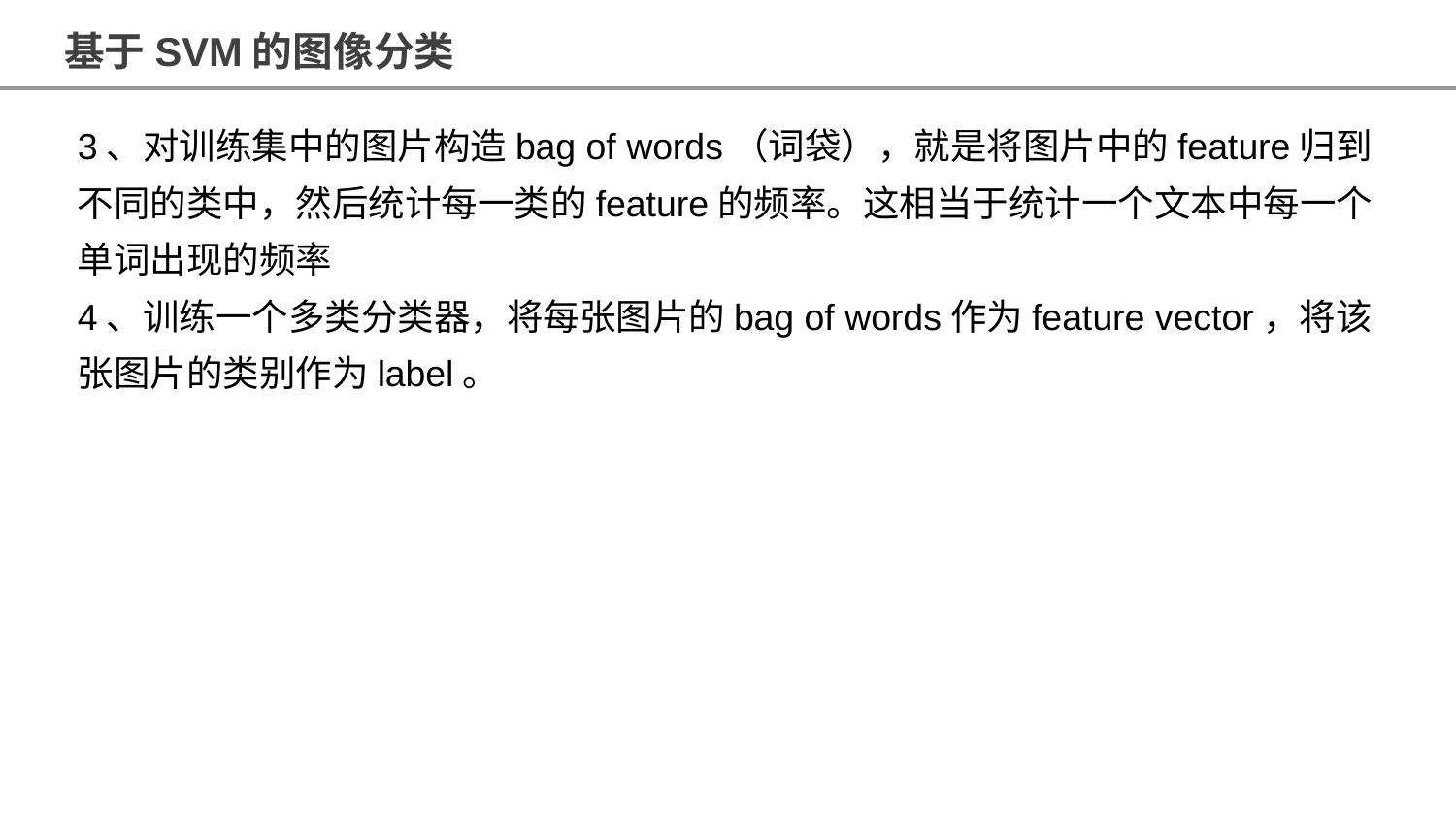

基于SVM的图像分类
3、对训练集中的图片构造bag of words（词袋），就是将图片中的feature归到不同的类中，然后统计每一类的feature的频率。这相当于统计一个文本中每一个单词出现的频率
4、训练一个多类分类器，将每张图片的bag of words作为feature vector，将该张图片的类别作为label。